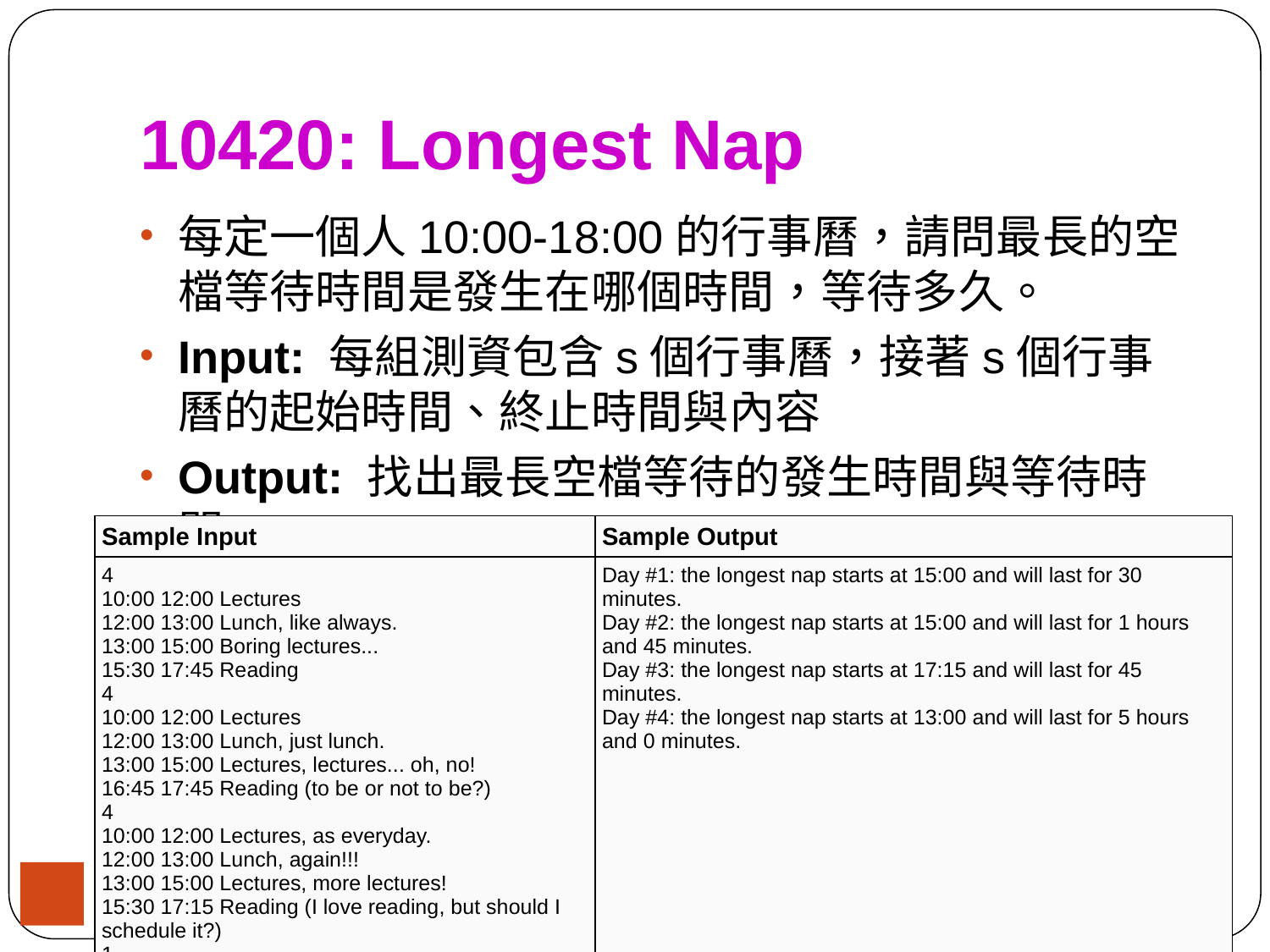

# 10420: Longest Nap
每定一個人10:00-18:00的行事曆，請問最長的空檔等待時間是發生在哪個時間，等待多久。
Input: 每組測資包含s個行事曆，接著s個行事曆的起始時間、終止時間與內容
Output: 找出最長空檔等待的發生時間與等待時間
| Sample Input | Sample Output |
| --- | --- |
| 4 10:00 12:00 Lectures 12:00 13:00 Lunch, like always. 13:00 15:00 Boring lectures... 15:30 17:45 Reading 4 10:00 12:00 Lectures 12:00 13:00 Lunch, just lunch. 13:00 15:00 Lectures, lectures... oh, no! 16:45 17:45 Reading (to be or not to be?) 4 10:00 12:00 Lectures, as everyday. 12:00 13:00 Lunch, again!!! 13:00 15:00 Lectures, more lectures! 15:30 17:15 Reading (I love reading, but should I schedule it?) 1 12:00 13:00 I love lunch! Have you ever noticed it? :) | Day #1: the longest nap starts at 15:00 and will last for 30 minutes. Day #2: the longest nap starts at 15:00 and will last for 1 hours and 45 minutes. Day #3: the longest nap starts at 17:15 and will last for 45 minutes. Day #4: the longest nap starts at 13:00 and will last for 5 hours and 0 minutes. |